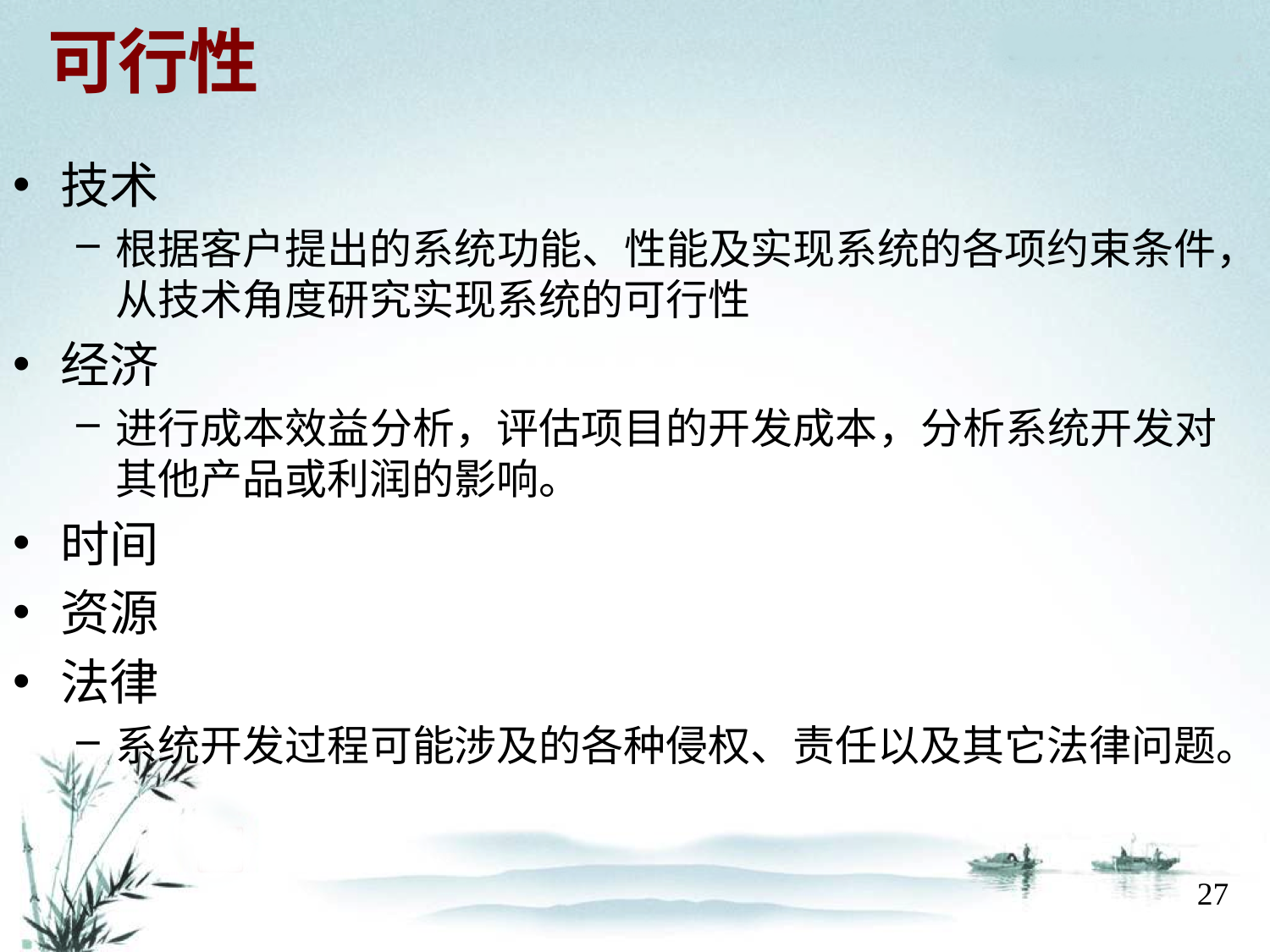

# 可行性
技术
根据客户提出的系统功能、性能及实现系统的各项约束条件，从技术角度研究实现系统的可行性
经济
进行成本效益分析，评估项目的开发成本，分析系统开发对其他产品或利润的影响。
时间
资源
法律
系统开发过程可能涉及的各种侵权、责任以及其它法律问题。
27